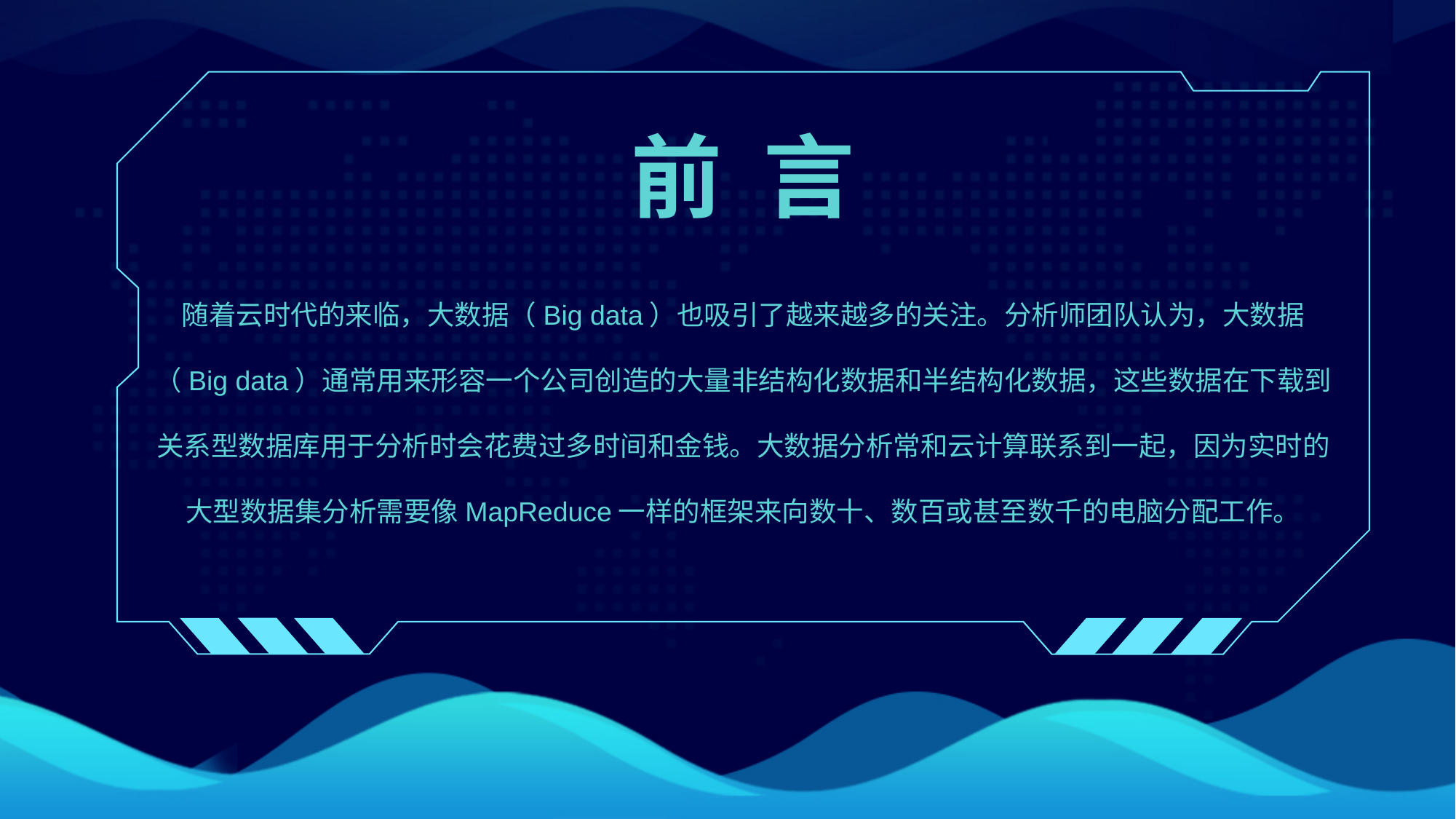

前  言
随着云时代的来临，大数据（Big data）也吸引了越来越多的关注。分析师团队认为，大数据（Big data）通常用来形容一个公司创造的大量非结构化数据和半结构化数据，这些数据在下载到关系型数据库用于分析时会花费过多时间和金钱。大数据分析常和云计算联系到一起，因为实时的大型数据集分析需要像MapReduce一样的框架来向数十、数百或甚至数千的电脑分配工作。